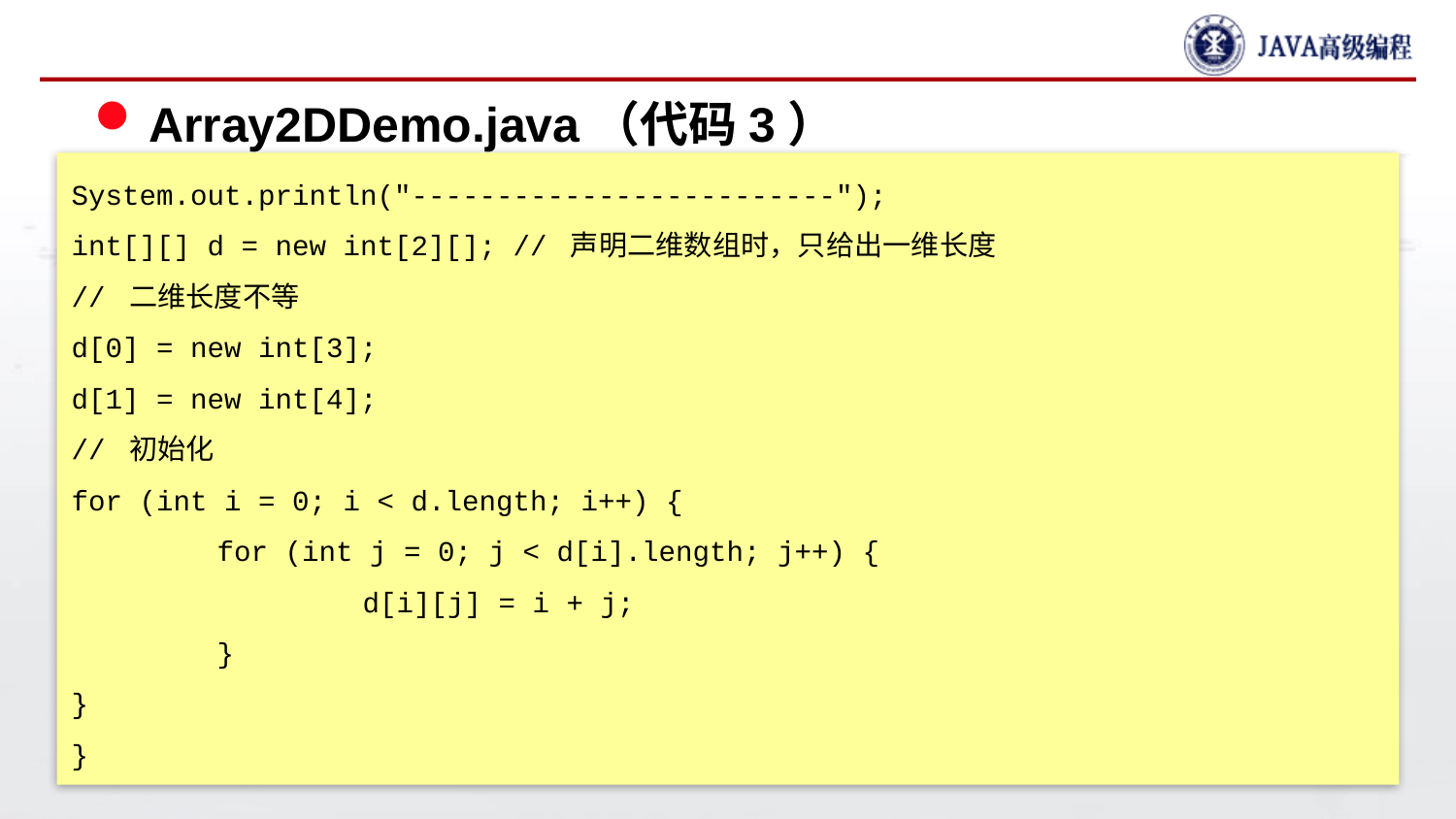

#
Array2DDemo.java（代码3）

System.out.println("-------------------------");
int[][] d = new int[2][]; // 声明二维数组时，只给出一维长度
// 二维长度不等
d[0] = new int[3];
d[1] = new int[4];
// 初始化
for (int i = 0; i < d.length; i++) {
	for (int j = 0; j < d[i].length; j++) {
		d[i][j] = i + j;
	}
}
}